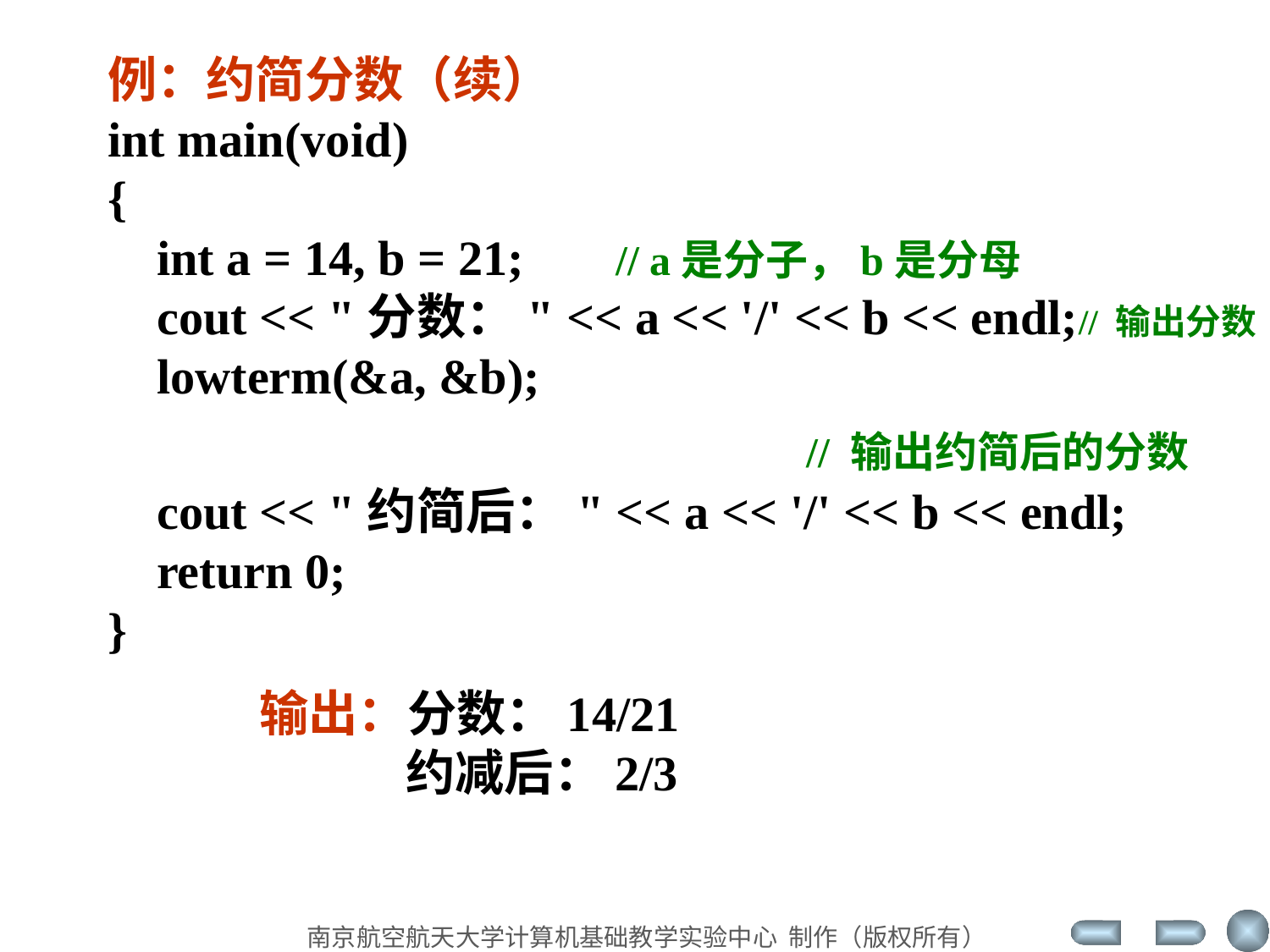

例：约简分数（续）
int main(void)
{
    int a = 14, b = 21;	// a是分子，b是分母
    cout << "分数：" << a << '/' << b << endl;// 输出分数
    lowterm(&a, &b);
                                            // 输出约简后的分数
    cout << "约简后：" << a << '/' << b << endl;
    return 0;
}
输出：分数：14/21
            约减后：2/3